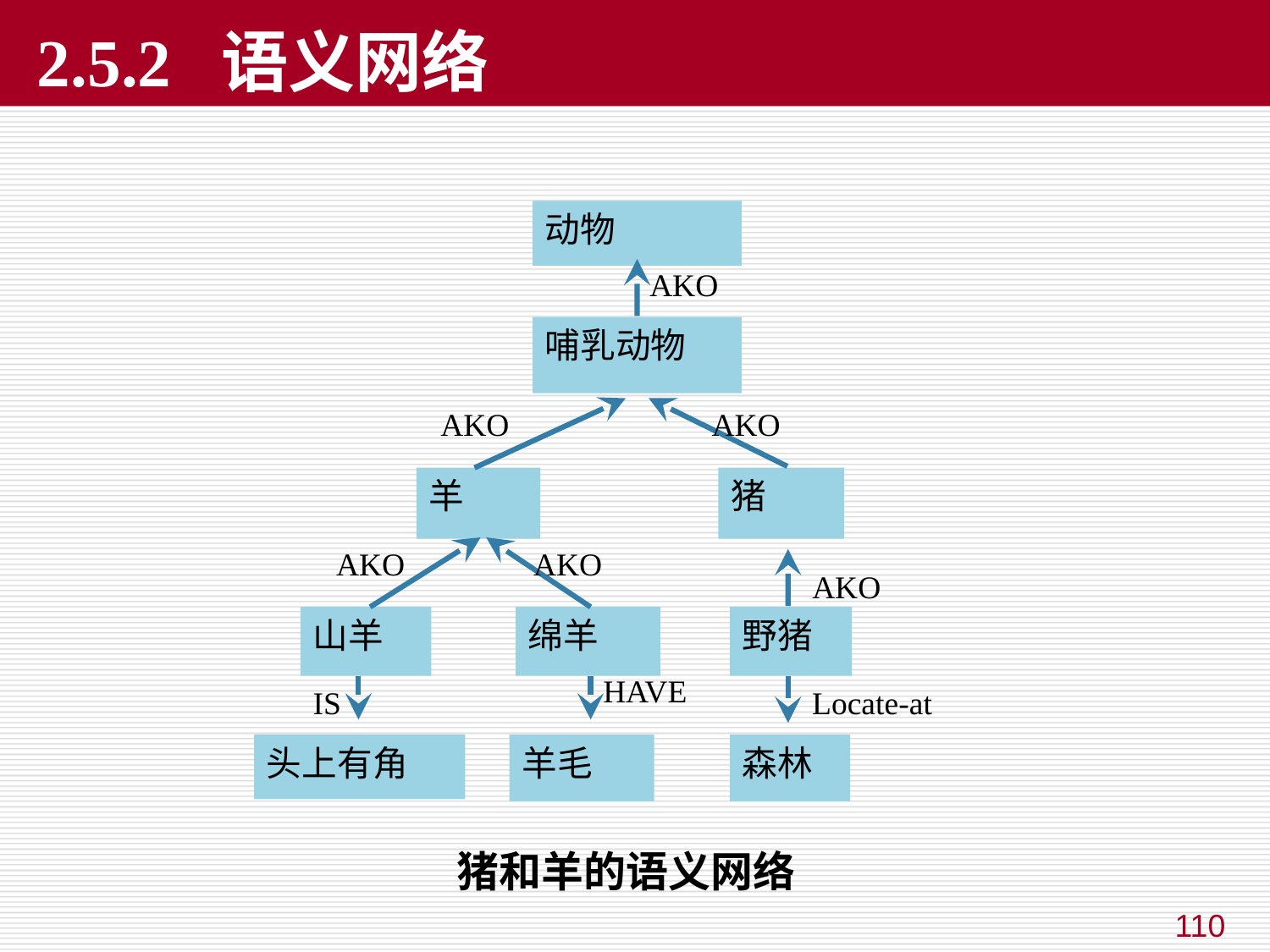

# 2.5.2  语义网络
动物
AKO

哺乳动物
AKO

AKO
羊
猪
AKO

AKO

AKO
山羊
绵羊
野猪
HAVE
IS

Locate-at
头上有角
羊毛
森林
猪和羊的语义网络
110